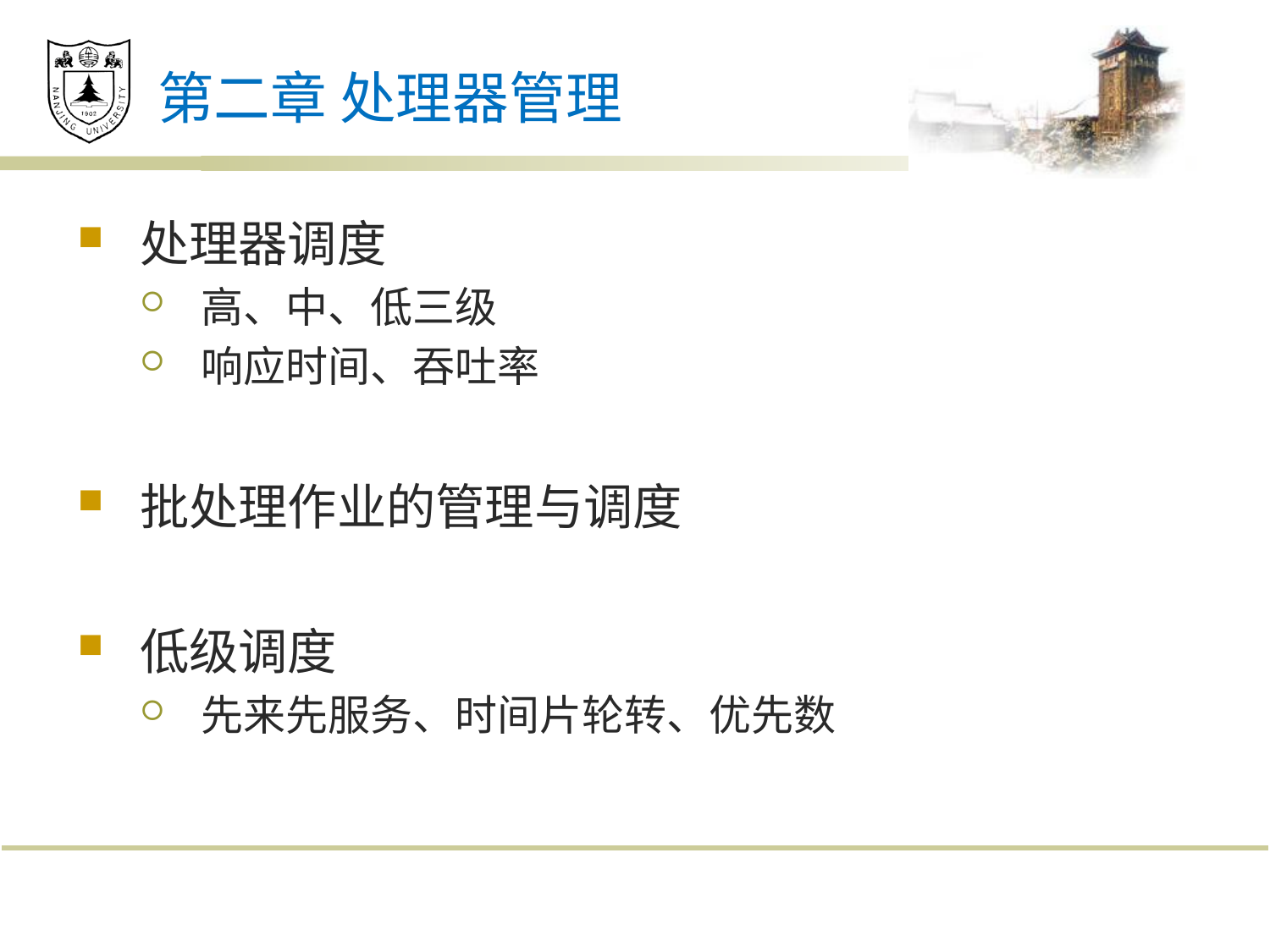

# 第二章 处理器管理
处理器调度
高、中、低三级
响应时间、吞吐率

批处理作业的管理与调度

低级调度
先来先服务、时间片轮转、优先数